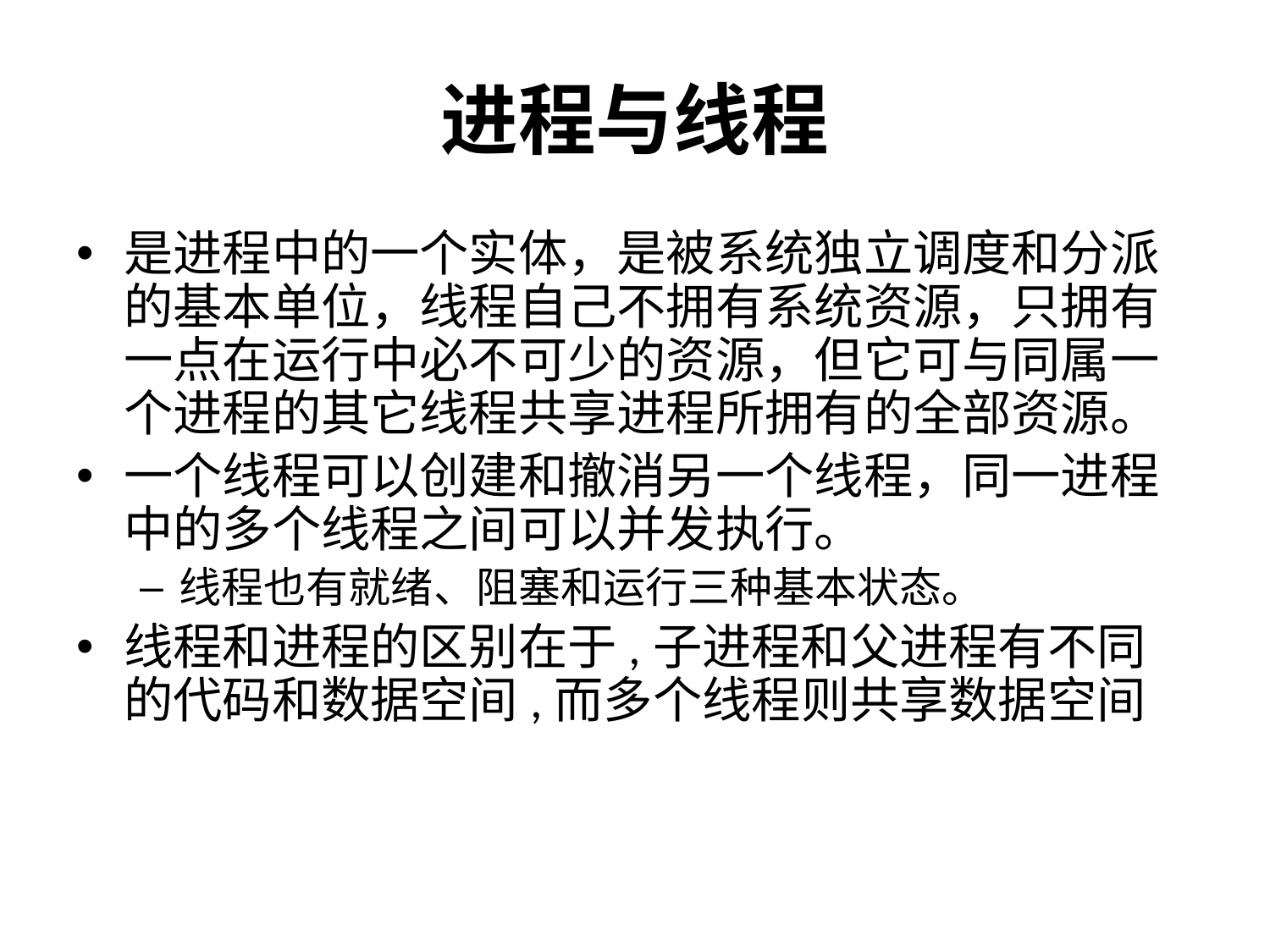

# 进程与线程
是进程中的一个实体，是被系统独立调度和分派的基本单位，线程自己不拥有系统资源，只拥有一点在运行中必不可少的资源，但它可与同属一个进程的其它线程共享进程所拥有的全部资源。
一个线程可以创建和撤消另一个线程，同一进程中的多个线程之间可以并发执行。
线程也有就绪、阻塞和运行三种基本状态。
线程和进程的区别在于,子进程和父进程有不同的代码和数据空间,而多个线程则共享数据空间